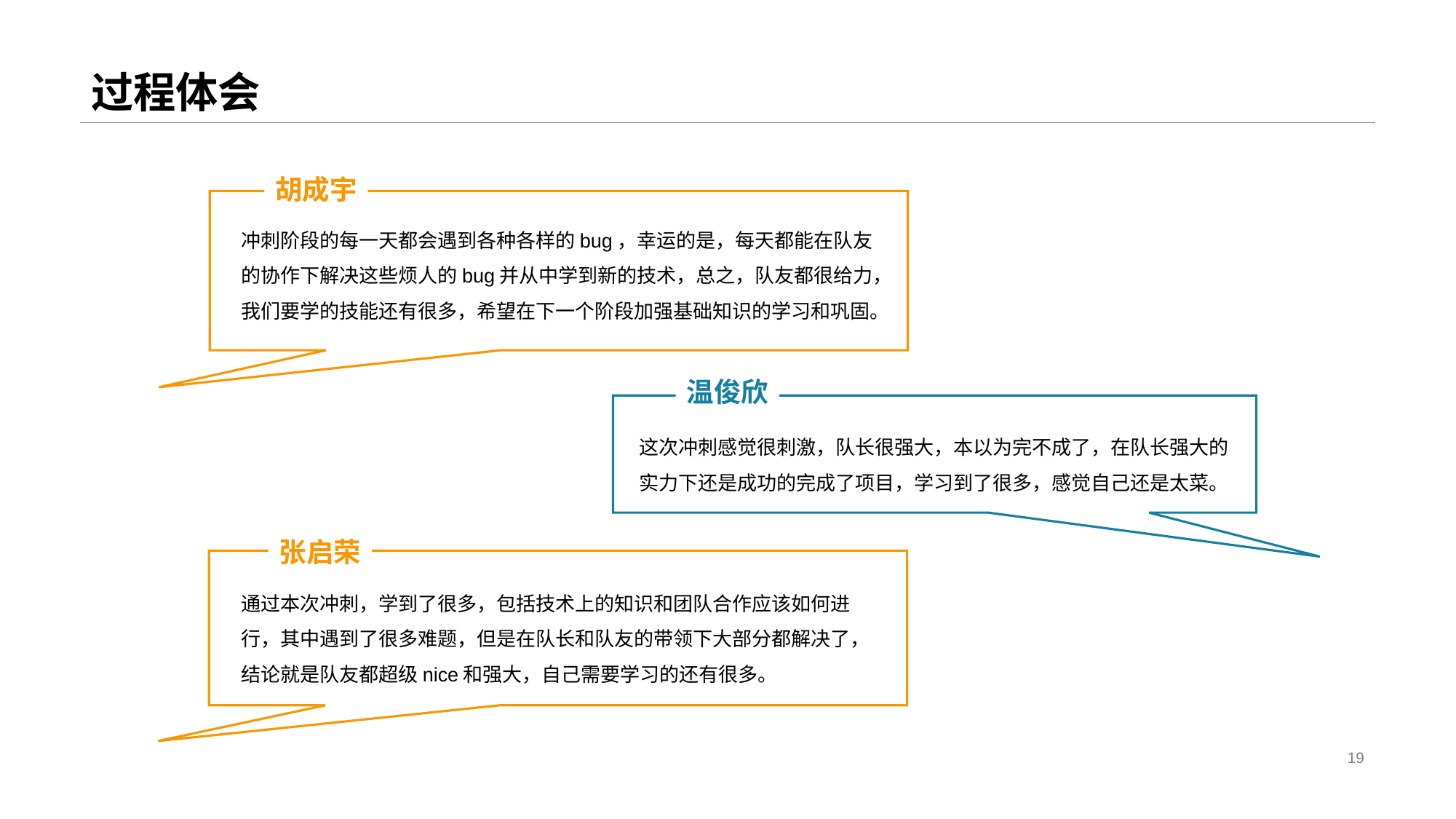

# 过程体会
胡成宇

冲刺阶段的每一天都会遇到各种各样的bug，幸运的是，每天都能在队友的协作下解决这些烦人的bug并从中学到新的技术，总之，队友都很给力，我们要学的技能还有很多，希望在下一个阶段加强基础知识的学习和巩固。
温俊欣

这次冲刺感觉很刺激，队长很强大，本以为完不成了，在队长强大的实力下还是成功的完成了项目，学习到了很多，感觉自己还是太菜。
张启荣

通过本次冲刺，学到了很多，包括技术上的知识和团队合作应该如何进行，其中遇到了很多难题，但是在队长和队友的带领下大部分都解决了，结论就是队友都超级nice和强大，自己需要学习的还有很多。
19